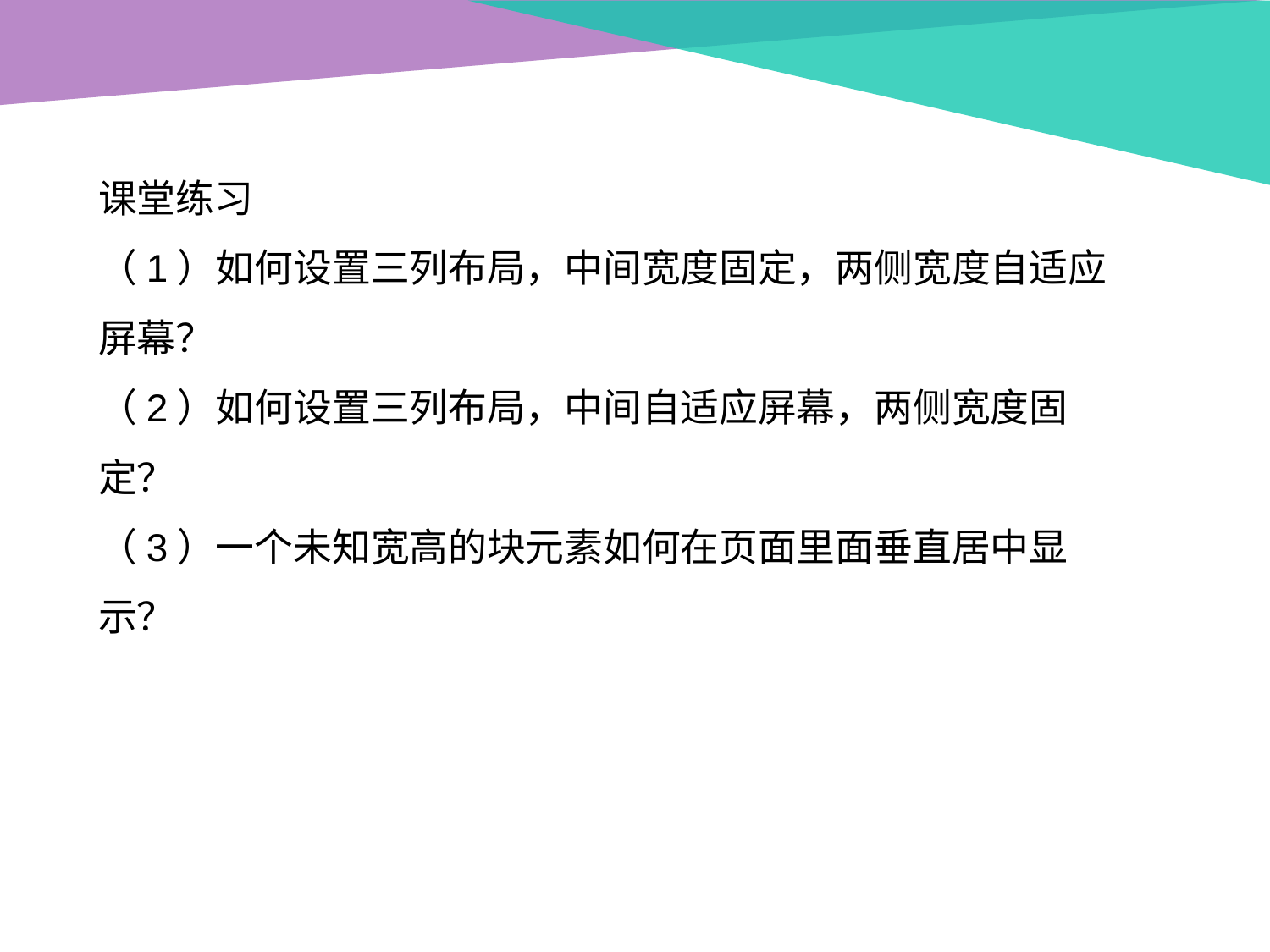

课堂练习
（1）如何设置三列布局，中间宽度固定，两侧宽度自适应屏幕？
（2）如何设置三列布局，中间自适应屏幕，两侧宽度固定？
（3）一个未知宽高的块元素如何在页面里面垂直居中显示？